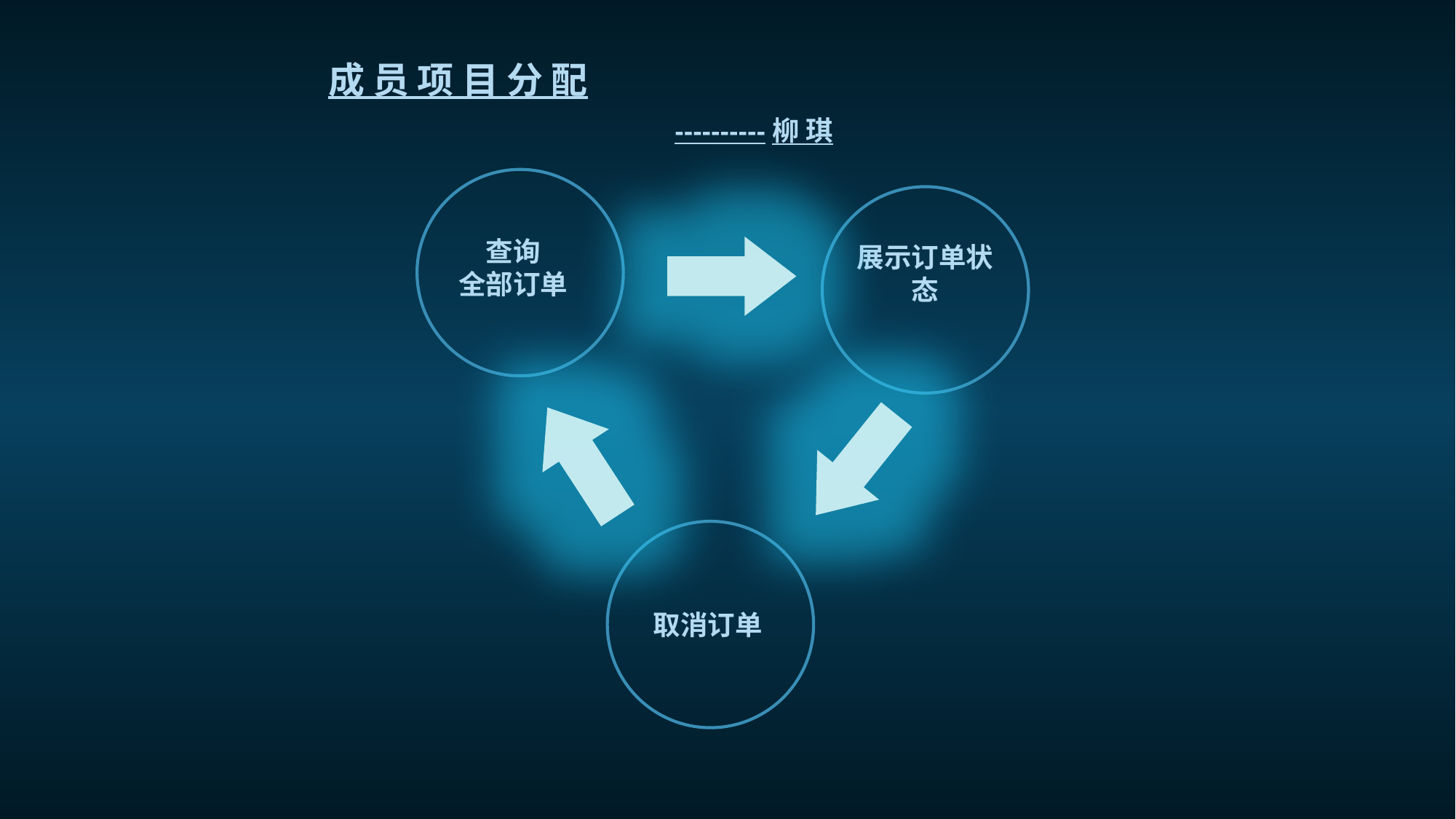

成 员 项 目 分 配
----------柳 琪

查询
全部订单

展示订单状态

取消订单